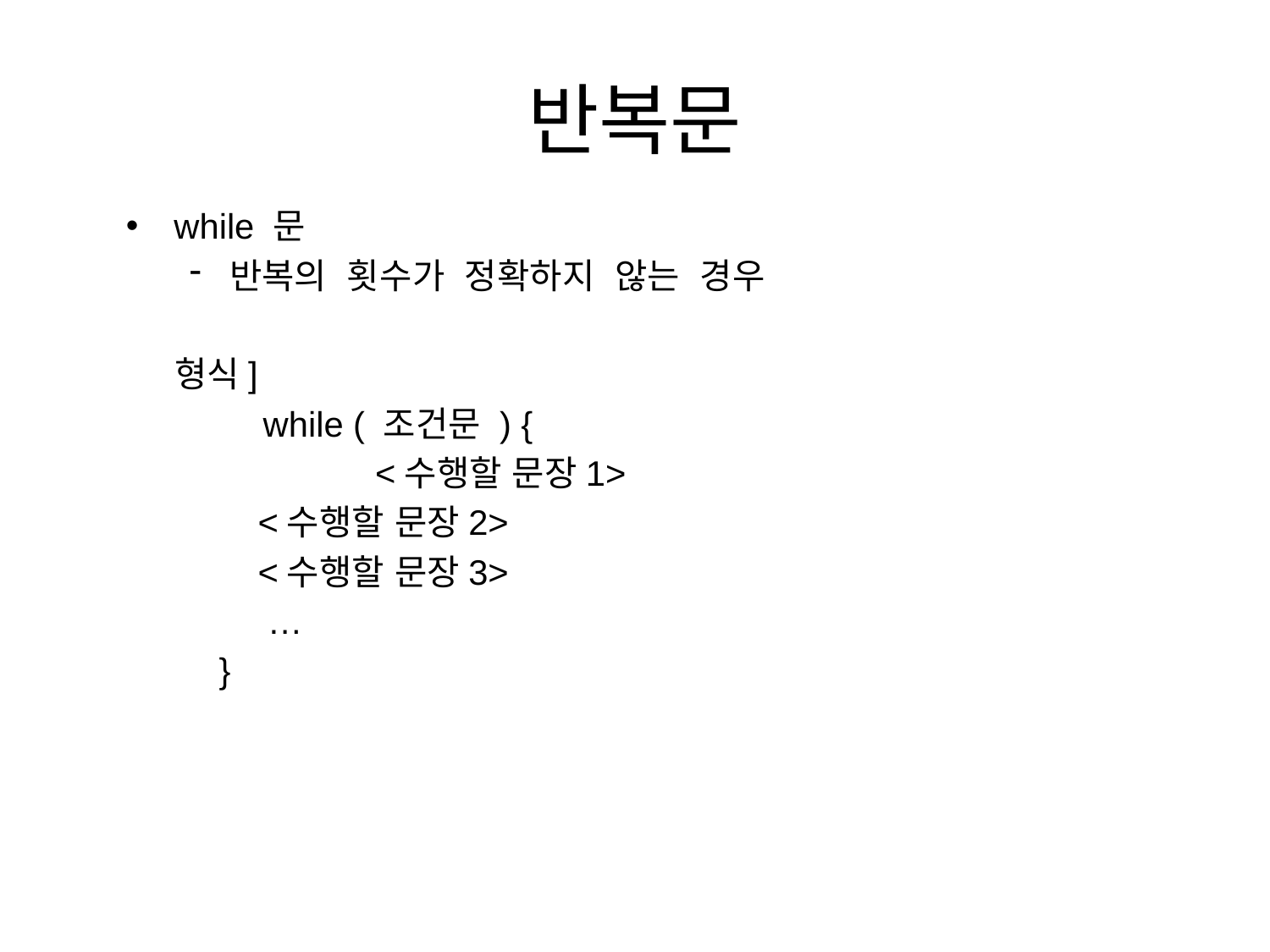

# 반복문
while 문
반복의  횟수가  정확하지  않는  경우

    형식]
     	 while ( 조건문 ) {
	      <수행할 문장1>
       <수행할 문장2>
       <수행할 문장3>
        …
   }